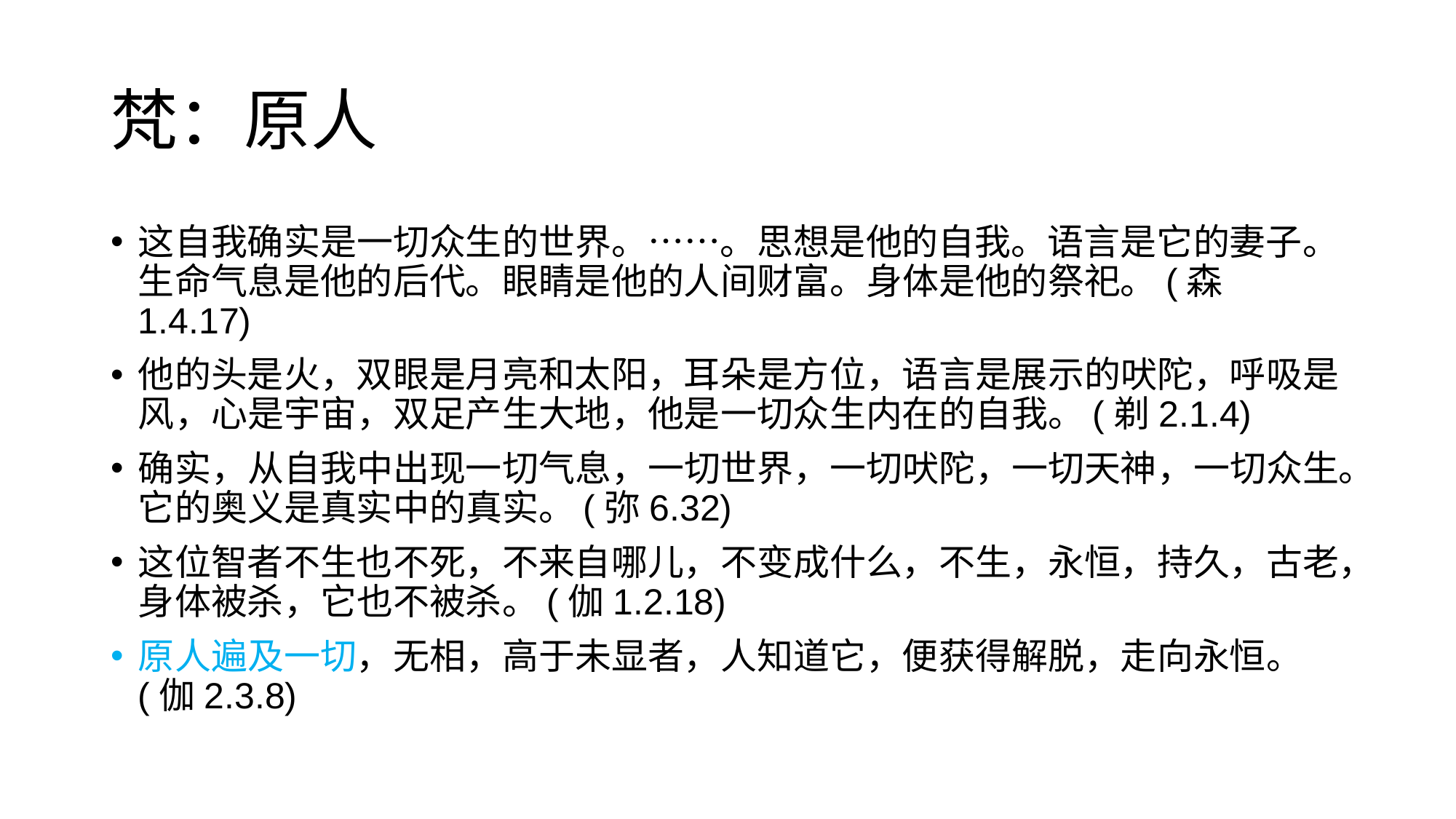

# 梵：原人
这自我确实是一切众生的世界。……。思想是他的自我。语言是它的妻子。生命气息是他的后代。眼睛是他的人间财富。身体是他的祭祀。(森1.4.17)
他的头是火，双眼是月亮和太阳，耳朵是方位，语言是展示的吠陀，呼吸是风，心是宇宙，双足产生大地，他是一切众生内在的自我。(剃2.1.4)
确实，从自我中出现一切气息，一切世界，一切吠陀，一切天神，一切众生。它的奥义是真实中的真实。(弥6.32)
这位智者不生也不死，不来自哪儿，不变成什么，不生，永恒，持久，古老，身体被杀，它也不被杀。(伽1.2.18)
原人遍及一切，无相，高于未显者，人知道它，便获得解脱，走向永恒。(伽2.3.8)